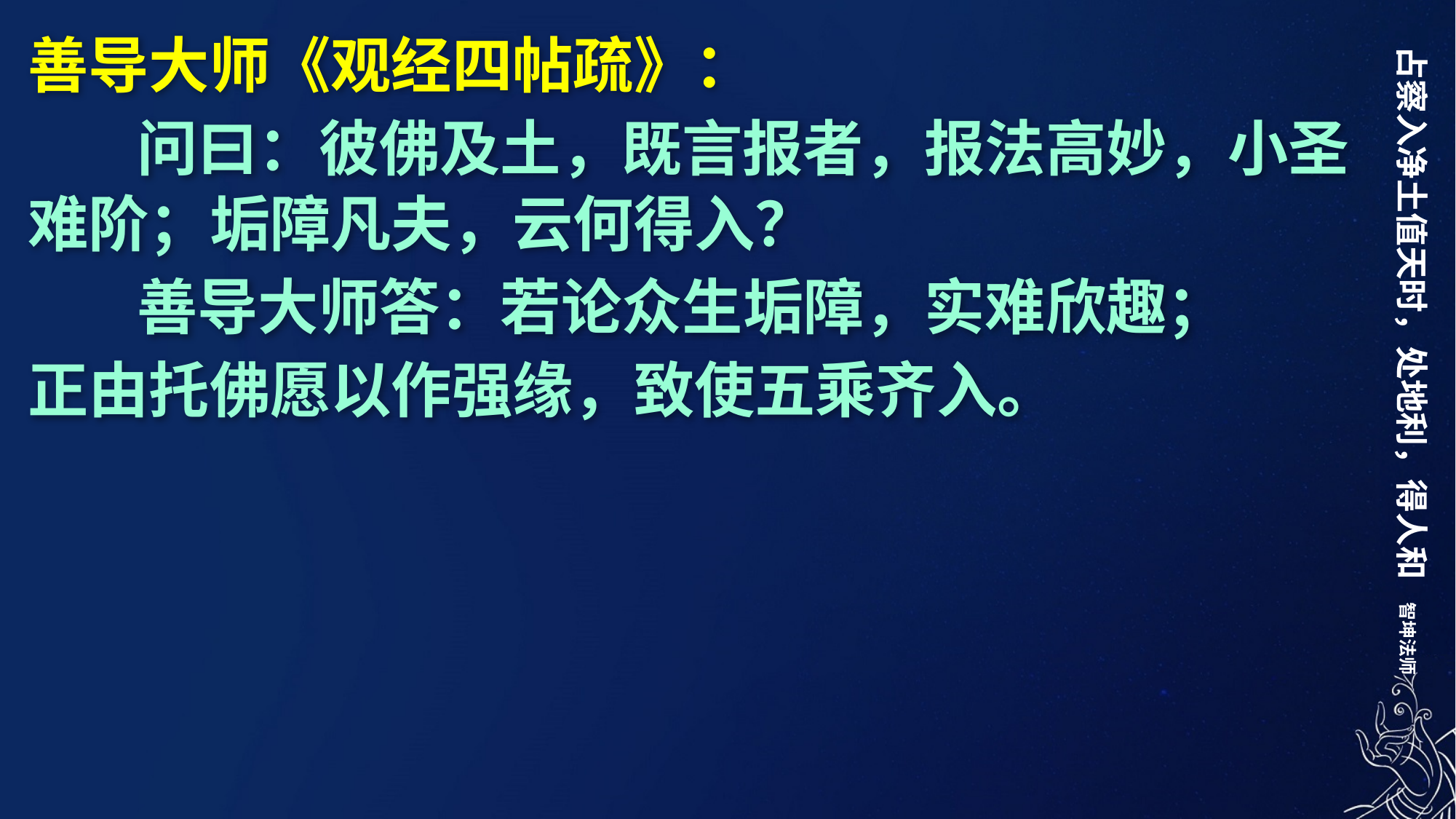

善导大师《观经四帖疏》：
	问曰：彼佛及土，既言报者，报法高妙，小圣难阶；垢障凡夫，云何得入？
	善导大师答：若论众生垢障，实难欣趣；
正由托佛愿以作强缘，致使五乘齐入。